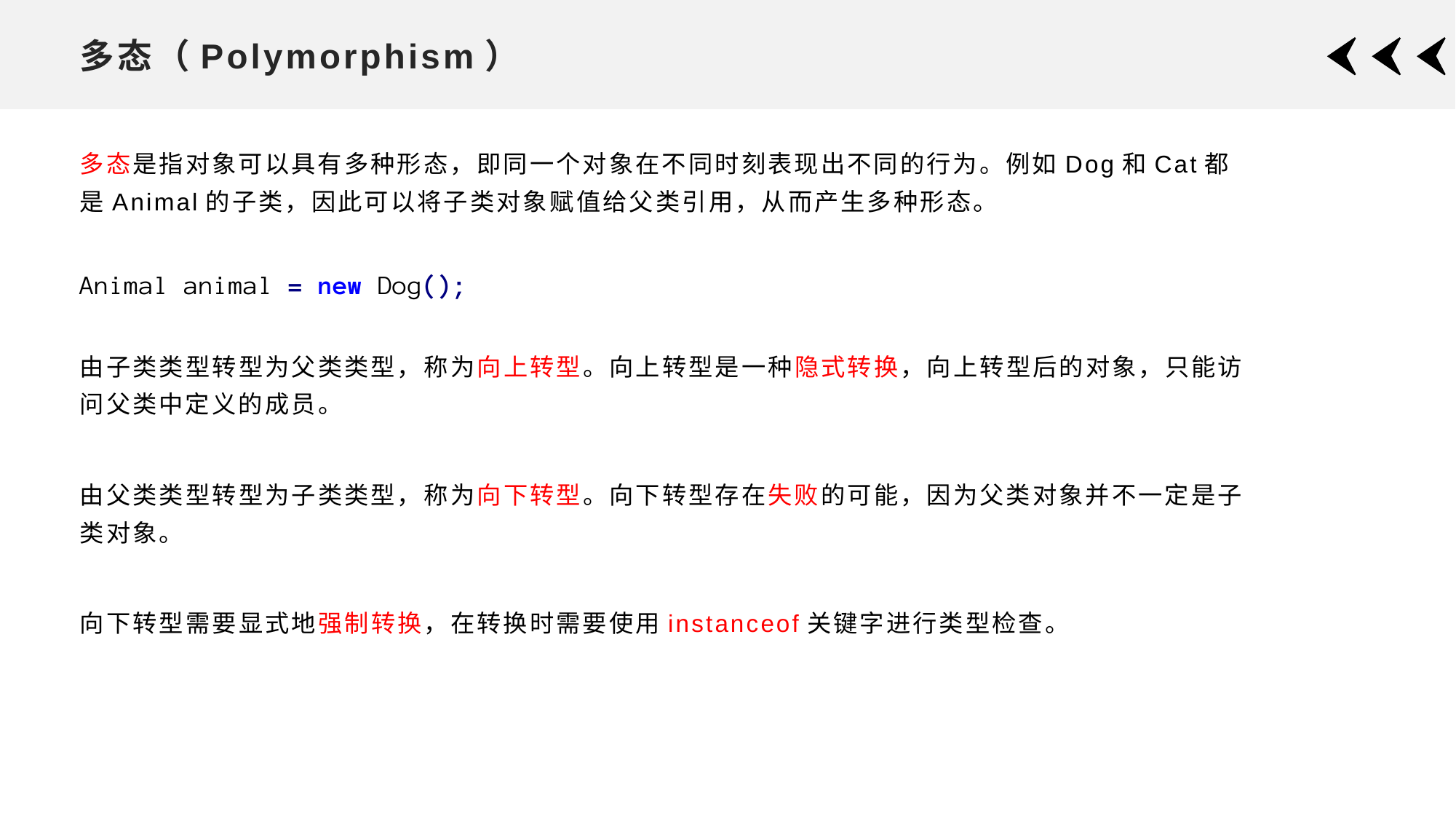

# 多态（Polymorphism）
多态是指对象可以具有多种形态，即同一个对象在不同时刻表现出不同的行为。例如Dog和Cat都是Animal的子类，因此可以将子类对象赋值给父类引用，从而产生多种形态。
Animal animal = new Dog();
由子类类型转型为父类类型，称为向上转型。向上转型是一种隐式转换，向上转型后的对象，只能访问父类中定义的成员。
由父类类型转型为子类类型，称为向下转型。向下转型存在失败的可能，因为父类对象并不一定是子类对象。
向下转型需要显式地强制转换，在转换时需要使用instanceof关键字进行类型检查。